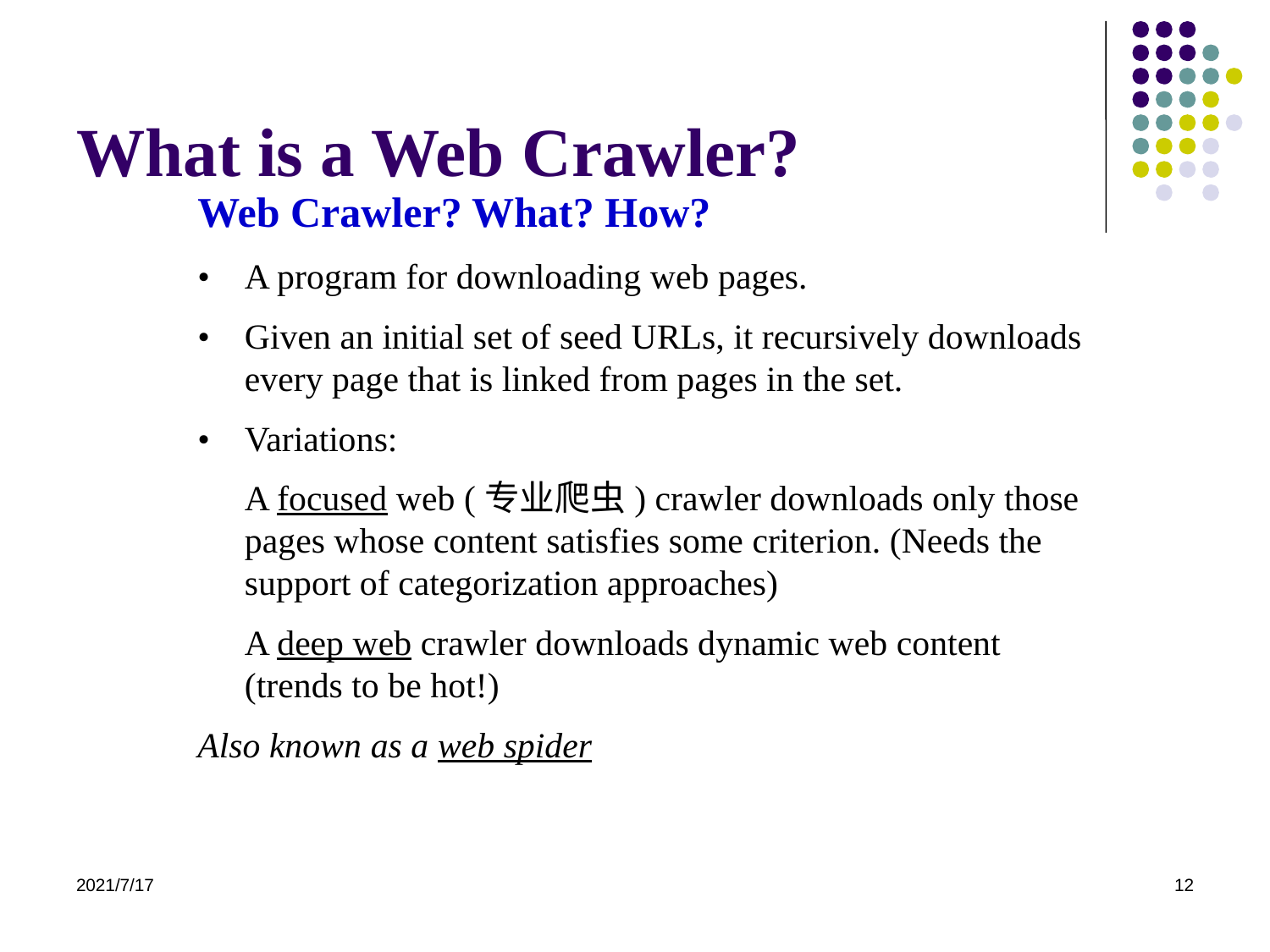

# What is a Web Crawler?
Web Crawler? What? How?
•	A program for downloading web pages.
•	Given an initial set of seed URLs, it recursively downloads every page that is linked from pages in the set.
•	Variations:
	A focused web (专业爬虫) crawler downloads only those pages whose content satisfies some criterion. (Needs the support of categorization approaches)
	A deep web crawler downloads dynamic web content (trends to be hot!)
Also known as a web spider

2021/7/17
12